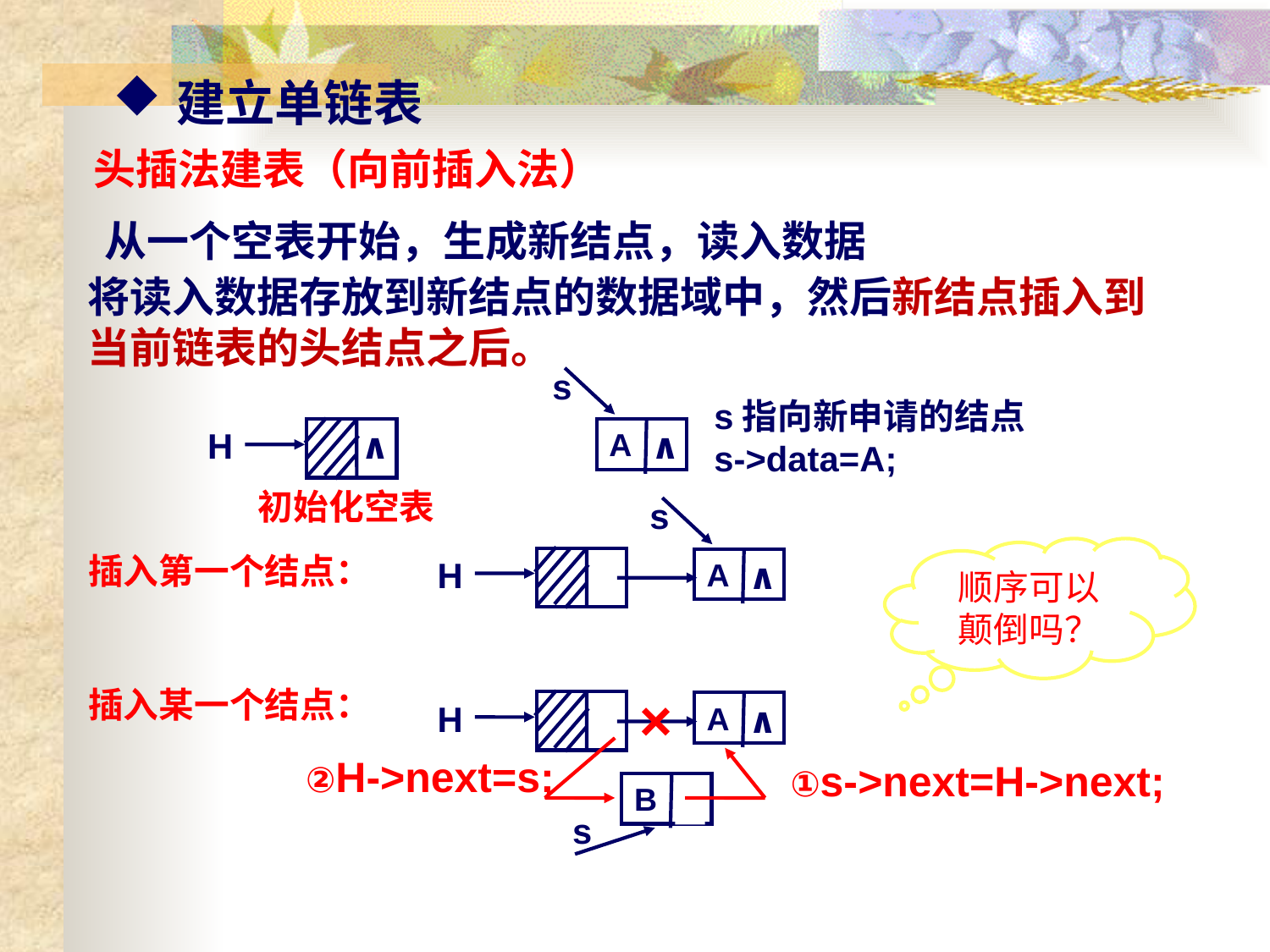

建立单链表
头插法建表（向前插入法）
从一个空表开始，生成新结点，读入数据
将读入数据存放到新结点的数据域中，然后新结点插入到当前链表的头结点之后。
s

∧
A

s指向新申请的结点
s->data=A;
H

∧

初始化空表
s

∧
A

顺序可以
颠倒吗？
插入第一个结点：
H

∧

插入某一个结点：
×
H

∧

∧
A

2

②H->next=s;

①s->next=H->next;
∧
B

s